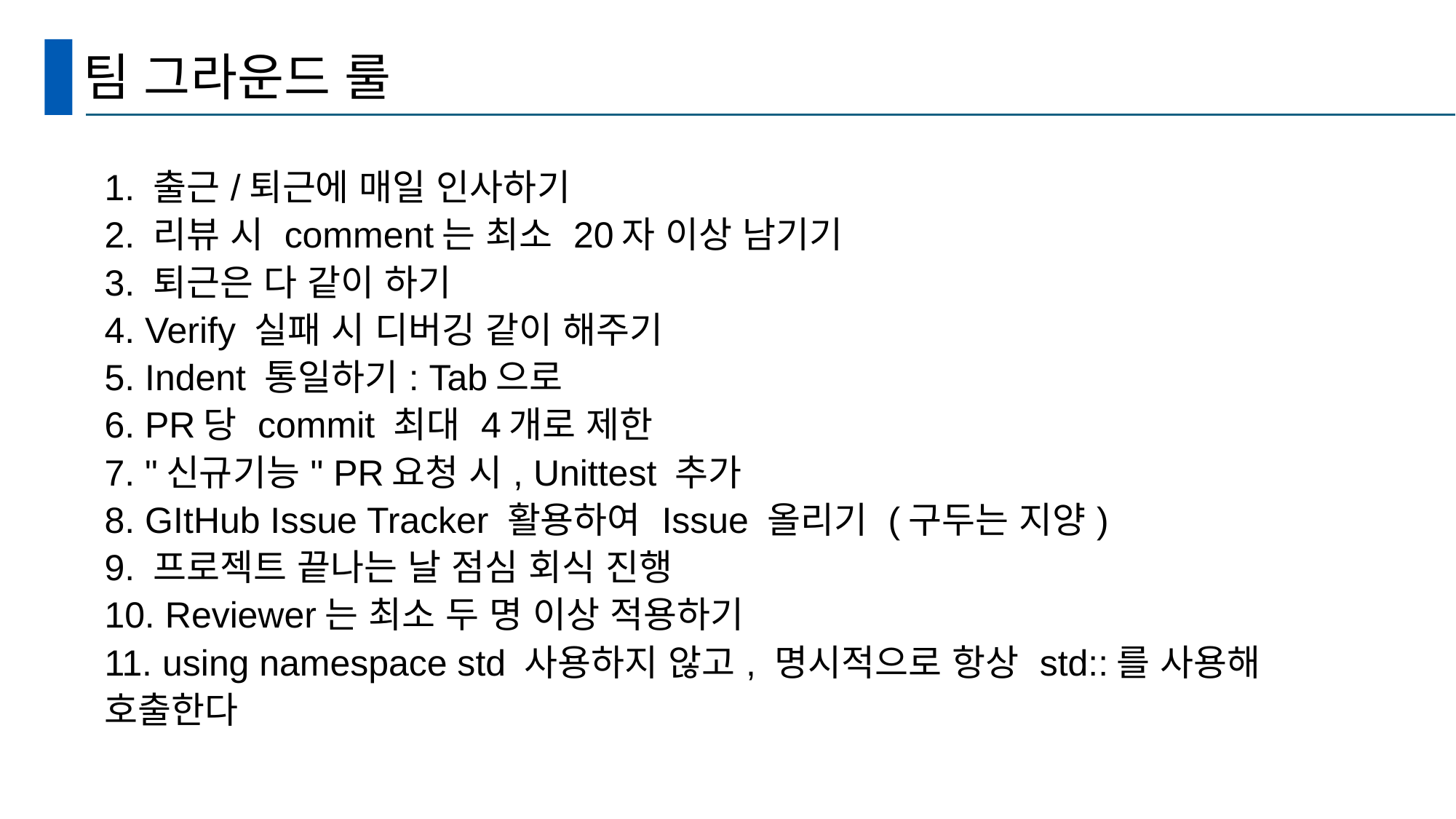

# 팀 그라운드 룰
1. 출근/퇴근에 매일 인사하기
2. 리뷰 시 comment는 최소 20자 이상 남기기
3. 퇴근은 다 같이 하기
4. Verify 실패 시 디버깅 같이 해주기
5. Indent 통일하기: Tab으로
6. PR당 commit 최대 4개로 제한
7. "신규기능" PR요청 시, Unittest 추가
8. GItHub Issue Tracker 활용하여 Issue 올리기 (구두는 지양)
9. 프로젝트 끝나는 날 점심 회식 진행
10. Reviewer는 최소 두 명 이상 적용하기
11. using namespace std 사용하지 않고, 명시적으로 항상 std::를 사용해 호출한다